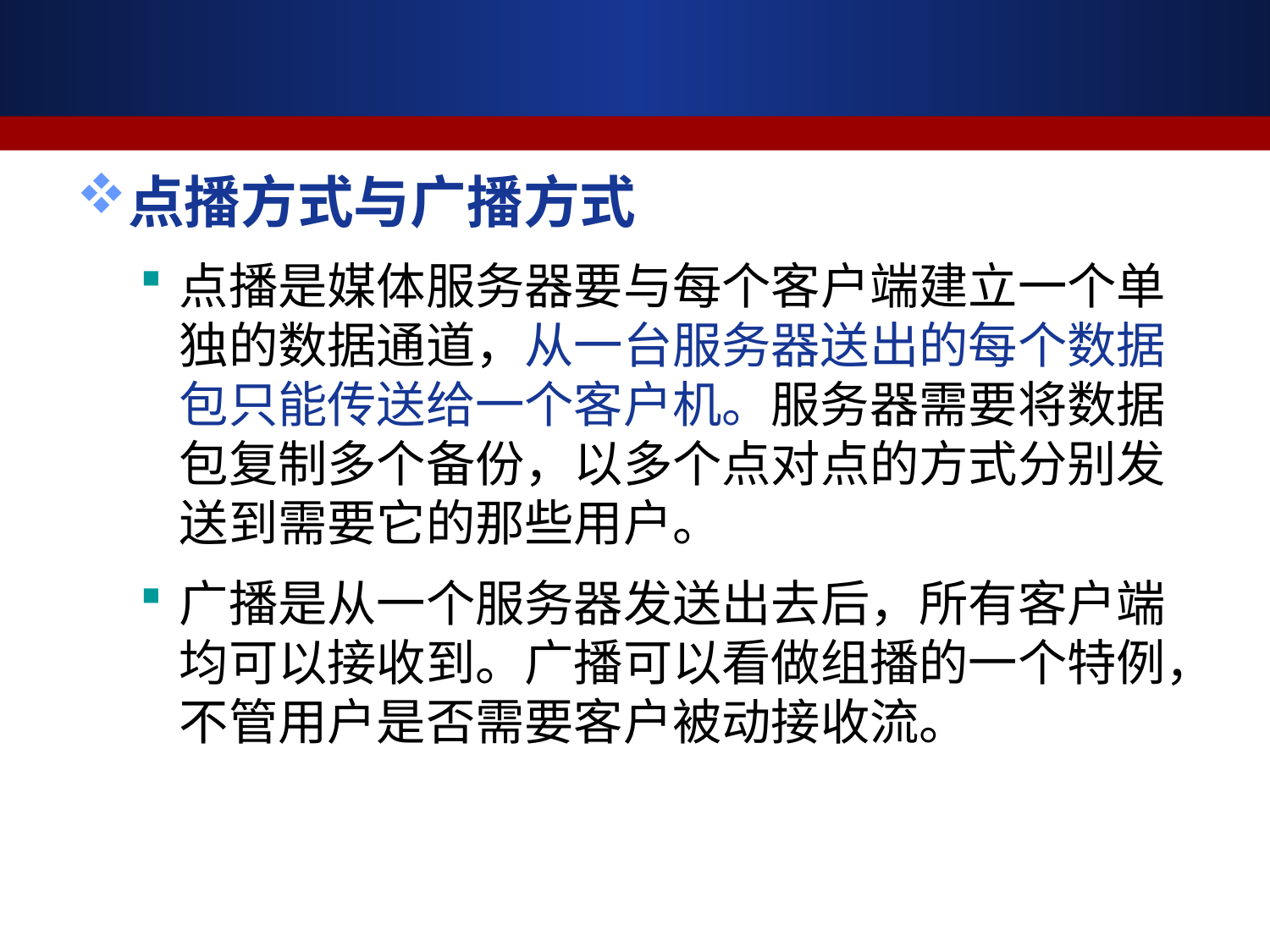

#

点播方式与广播方式
点播是媒体服务器要与每个客户端建立一个单独的数据通道，从一台服务器送出的每个数据包只能传送给一个客户机。服务器需要将数据包复制多个备份，以多个点对点的方式分别发送到需要它的那些用户。
广播是从一个服务器发送出去后，所有客户端均可以接收到。广播可以看做组播的一个特例，不管用户是否需要客户被动接收流。